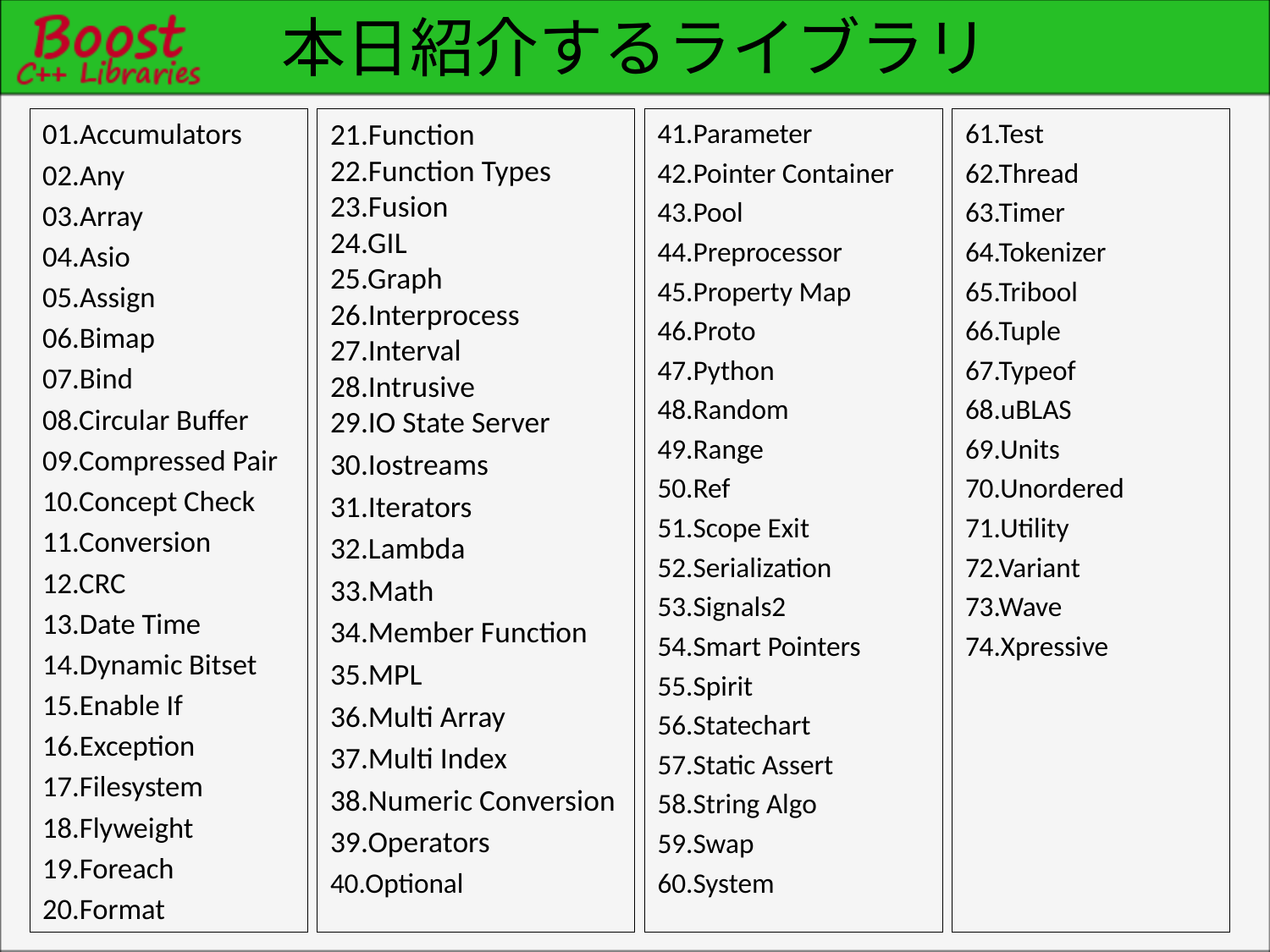

# 本日紹介するライブラリ
01.Accumulators
02.Any
03.Array
04.Asio
05.Assign
06.Bimap
07.Bind
08.Circular Buffer
09.Compressed Pair
10.Concept Check
11.Conversion
12.CRC
13.Date Time
14.Dynamic Bitset
15.Enable If
16.Exception
17.Filesystem
18.Flyweight
19.Foreach
20.Format
21.Function
22.Function Types
23.Fusion
24.GIL
25.Graph
26.Interprocess
27.Interval
28.Intrusive
29.IO State Server
30.Iostreams
31.Iterators
32.Lambda
33.Math
34.Member Function
35.MPL
36.Multi Array
37.Multi Index
38.Numeric Conversion
39.Operators
40.Optional
61.Test
62.Thread
63.Timer
64.Tokenizer
65.Tribool
66.Tuple
67.Typeof
68.uBLAS
69.Units
70.Unordered
71.Utility
72.Variant
73.Wave
74.Xpressive
41.Parameter
42.Pointer Container
43.Pool
44.Preprocessor
45.Property Map
46.Proto
47.Python
48.Random
49.Range
50.Ref
51.Scope Exit
52.Serialization
53.Signals2
54.Smart Pointers
55.Spirit
56.Statechart
57.Static Assert
58.String Algo
59.Swap
60.System